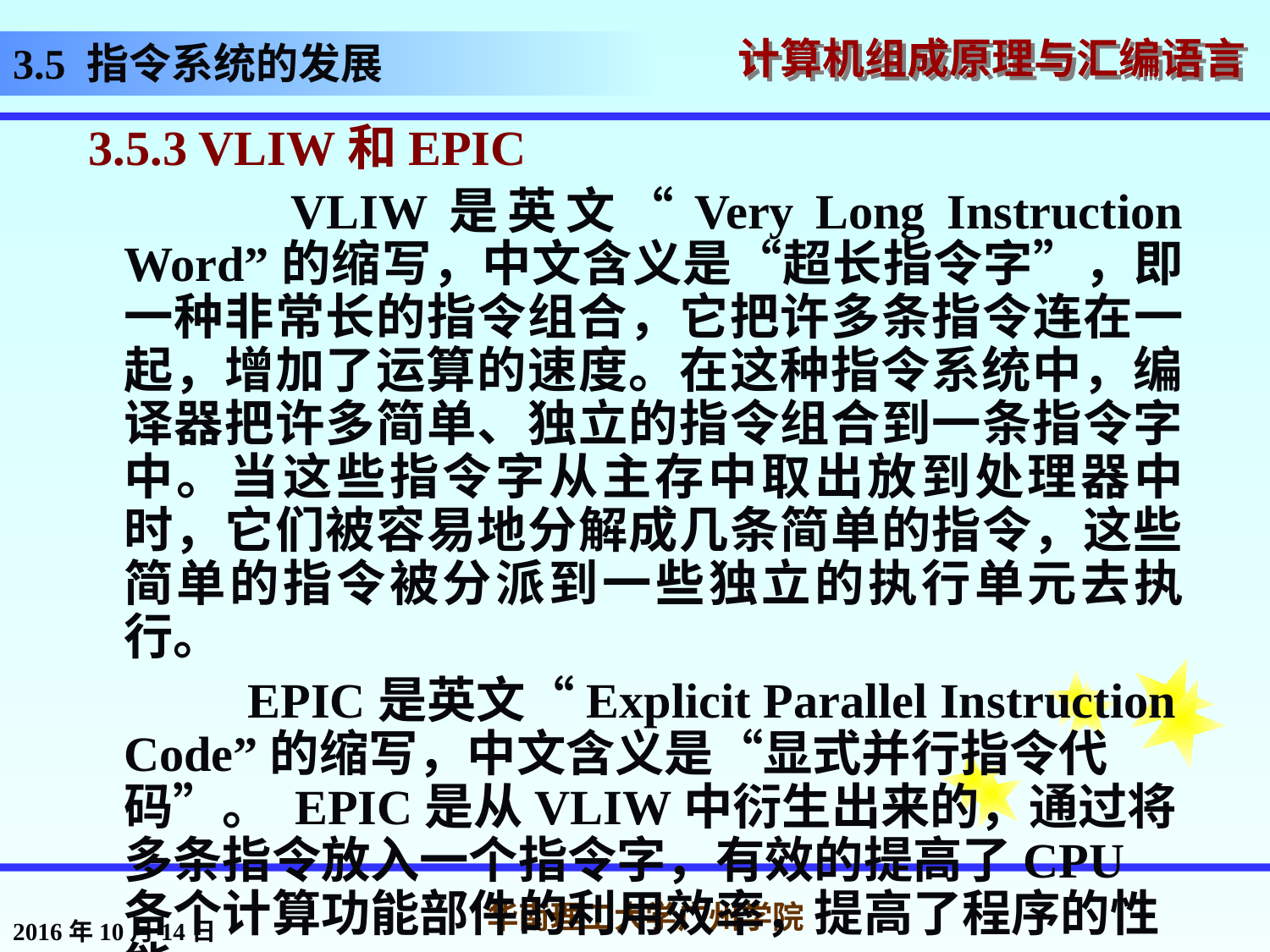

3.5 指令系统的发展
 3.5.3 VLIW和EPIC
          VLIW是英文“Very Long Instruction Word”的缩写，中文含义是“超长指令字”，即一种非常长的指令组合，它把许多条指令连在一起，增加了运算的速度。在这种指令系统中，编译器把许多简单、独立的指令组合到一条指令字中。当这些指令字从主存中取出放到处理器中时，它们被容易地分解成几条简单的指令，这些简单的指令被分派到一些独立的执行单元去执行。
              EPIC是英文“Explicit Parallel Instruction Code”的缩写，中文含义是“显式并行指令代码”。 EPIC是从VLIW中衍生出来的，通过将多条指令放入一个指令字，有效的提高了CPU各个计算功能部件的利用效率，提高了程序的性能。
2016年10月14日
华南理工大学广州学院